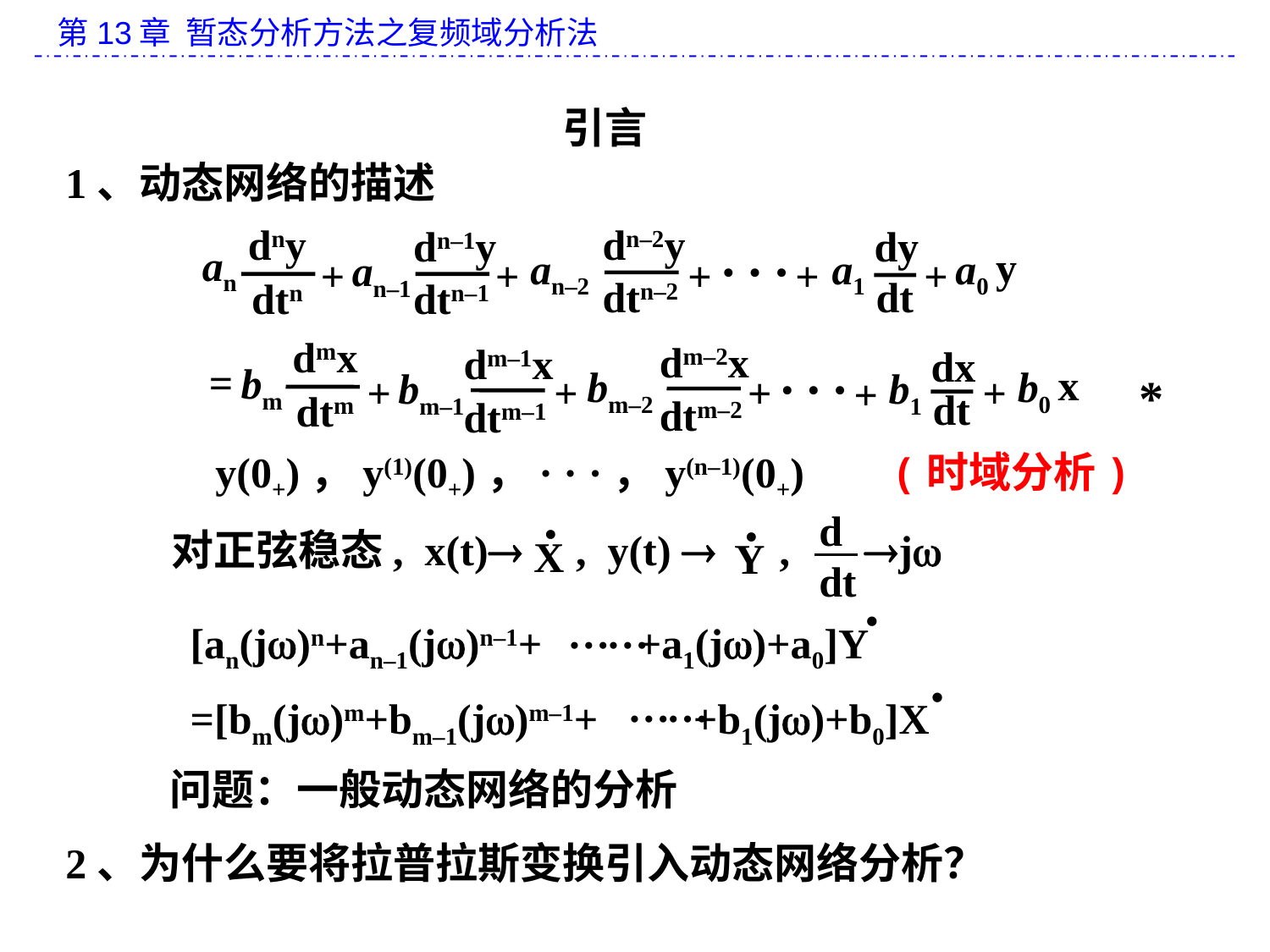

引言
1、动态网络的描述
dny
dn–2y
dn–1y
dy
an
y
an–2
a1
a0
an–1
+
+
+
•
•
•
+
+
dtn–2
dt
dtn
dtn–1

dmx
dm–2x
dm–1x
dx
=
bm
x
bm–2
b0
bm–1
b1
+
+
+
+
•
•
•
+
dt
dtm
dtm–2
dtm–1

*
y(0+)，y(1)(0+)，· · ·，y(n–1)(0+)
(时域分析)
.
X
.
Y
d
dt
对正弦稳态,  x(t)→     ,  y(t) →      ,       →jω

•
…
…
[an(jω)n+an–1(jω)n–1+         +a1(jω)+a0]Y
•
…
…
=[bm(jω)m+bm–1(jω)m–1+         +b1(jω)+b0]X
问题：一般动态网络的分析
2、为什么要将拉普拉斯变换引入动态网络分析？